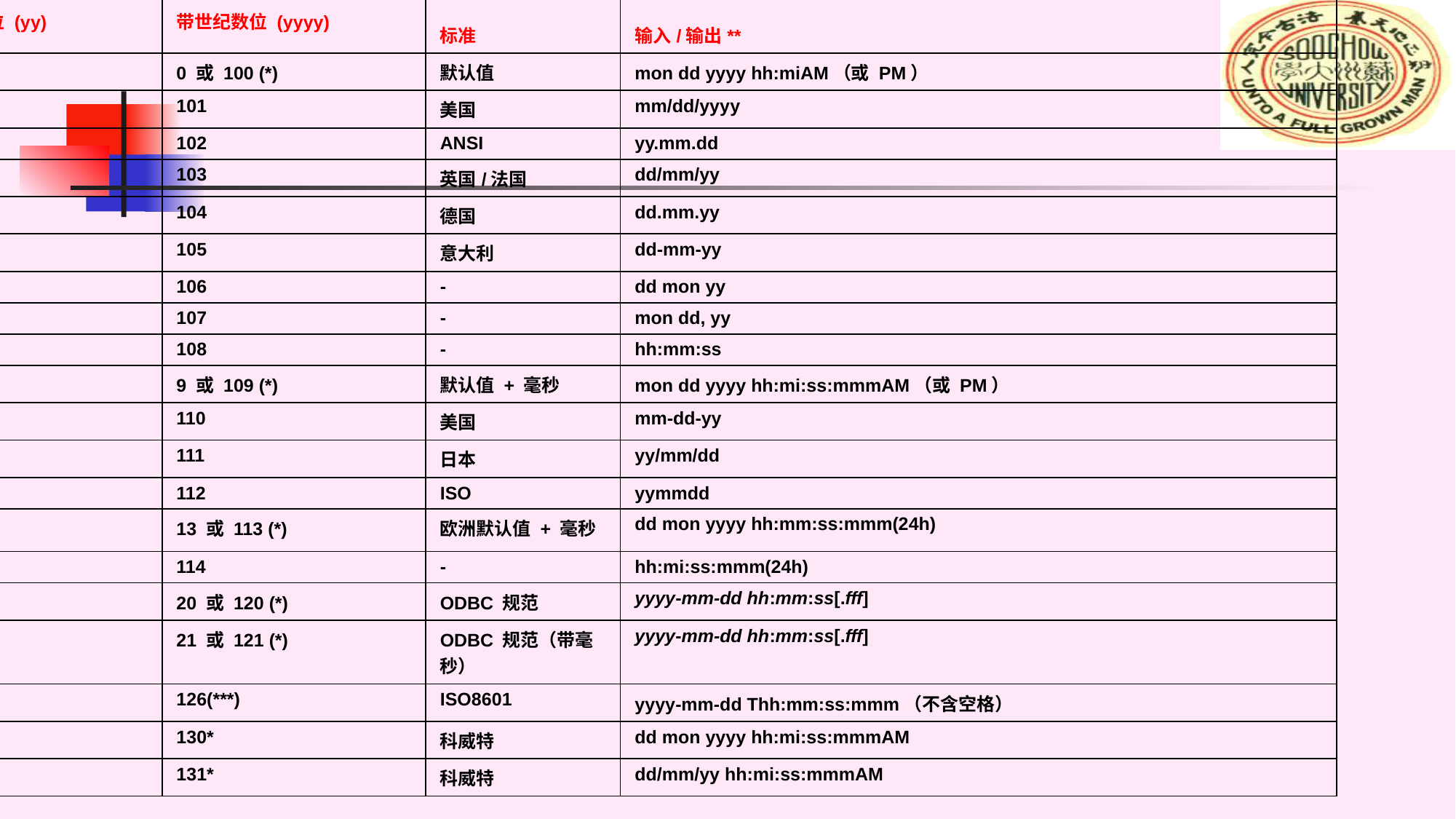

| 不带世纪数位 (yy) | 带世纪数位 (yyyy) | 标准 | 输入/输出\*\* |
| --- | --- | --- | --- |
| - | 0 或 100 (\*) | 默认值 | mon dd yyyy hh:miAM（或 PM） |
| 1 | 101 | 美国 | mm/dd/yyyy |
| 2 | 102 | ANSI | yy.mm.dd |
| 3 | 103 | 英国/法国 | dd/mm/yy |
| 4 | 104 | 德国 | dd.mm.yy |
| 5 | 105 | 意大利 | dd-mm-yy |
| 6 | 106 | - | dd mon yy |
| 7 | 107 | - | mon dd, yy |
| 8 | 108 | - | hh:mm:ss |
| - | 9 或 109 (\*) | 默认值 + 毫秒 | mon dd yyyy hh:mi:ss:mmmAM（或 PM） |
| 10 | 110 | 美国 | mm-dd-yy |
| 11 | 111 | 日本 | yy/mm/dd |
| 12 | 112 | ISO | yymmdd |
| - | 13 或 113 (\*) | 欧洲默认值 + 毫秒 | dd mon yyyy hh:mm:ss:mmm(24h) |
| 14 | 114 | - | hh:mi:ss:mmm(24h) |
| - | 20 或 120 (\*) | ODBC 规范 | yyyy-mm-dd hh:mm:ss[.fff] |
| - | 21 或 121 (\*) | ODBC 规范（带毫秒） | yyyy-mm-dd hh:mm:ss[.fff] |
| - | 126(\*\*\*) | ISO8601 | yyyy-mm-dd Thh:mm:ss:mmm（不含空格） |
| - | 130\* | 科威特 | dd mon yyyy hh:mi:ss:mmmAM |
| - | 131\* | 科威特 | dd/mm/yy hh:mi:ss:mmmAM |